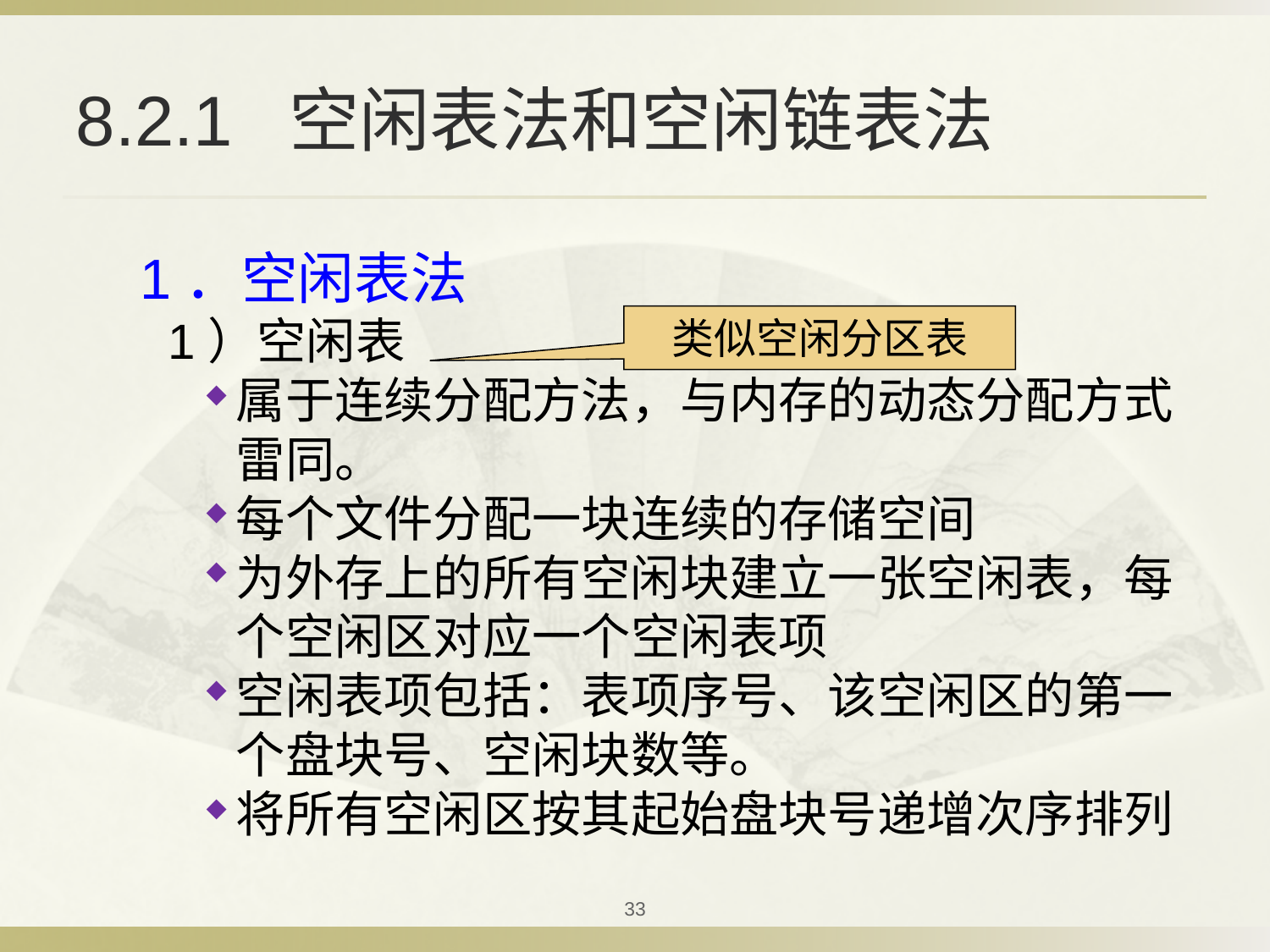

# 8.2.1  空闲表法和空闲链表法
    1．空闲表法
  1）空闲表
属于连续分配方法，与内存的动态分配方式雷同。
每个文件分配一块连续的存储空间
为外存上的所有空闲块建立一张空闲表，每个空闲区对应一个空闲表项
空闲表项包括：表项序号、该空闲区的第一个盘块号、空闲块数等。
将所有空闲区按其起始盘块号递增次序排列

类似空闲分区表
33